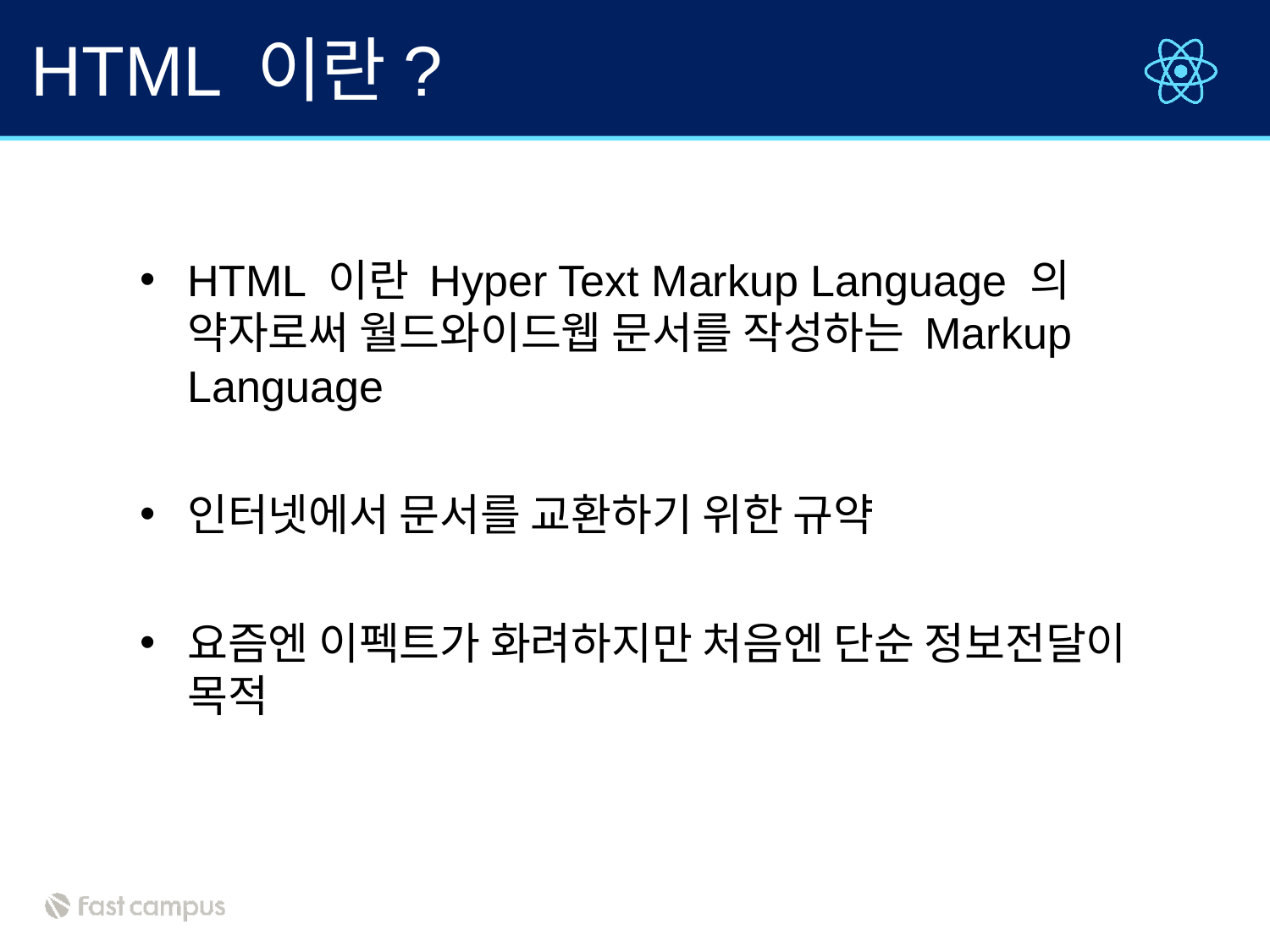

# HTML 이란?
HTML 이란 Hyper Text Markup Language 의 약자로써 월드와이드웹 문서를 작성하는 Markup Language

인터넷에서 문서를 교환하기 위한 규약

요즘엔 이펙트가 화려하지만 처음엔 단순 정보전달이 목적